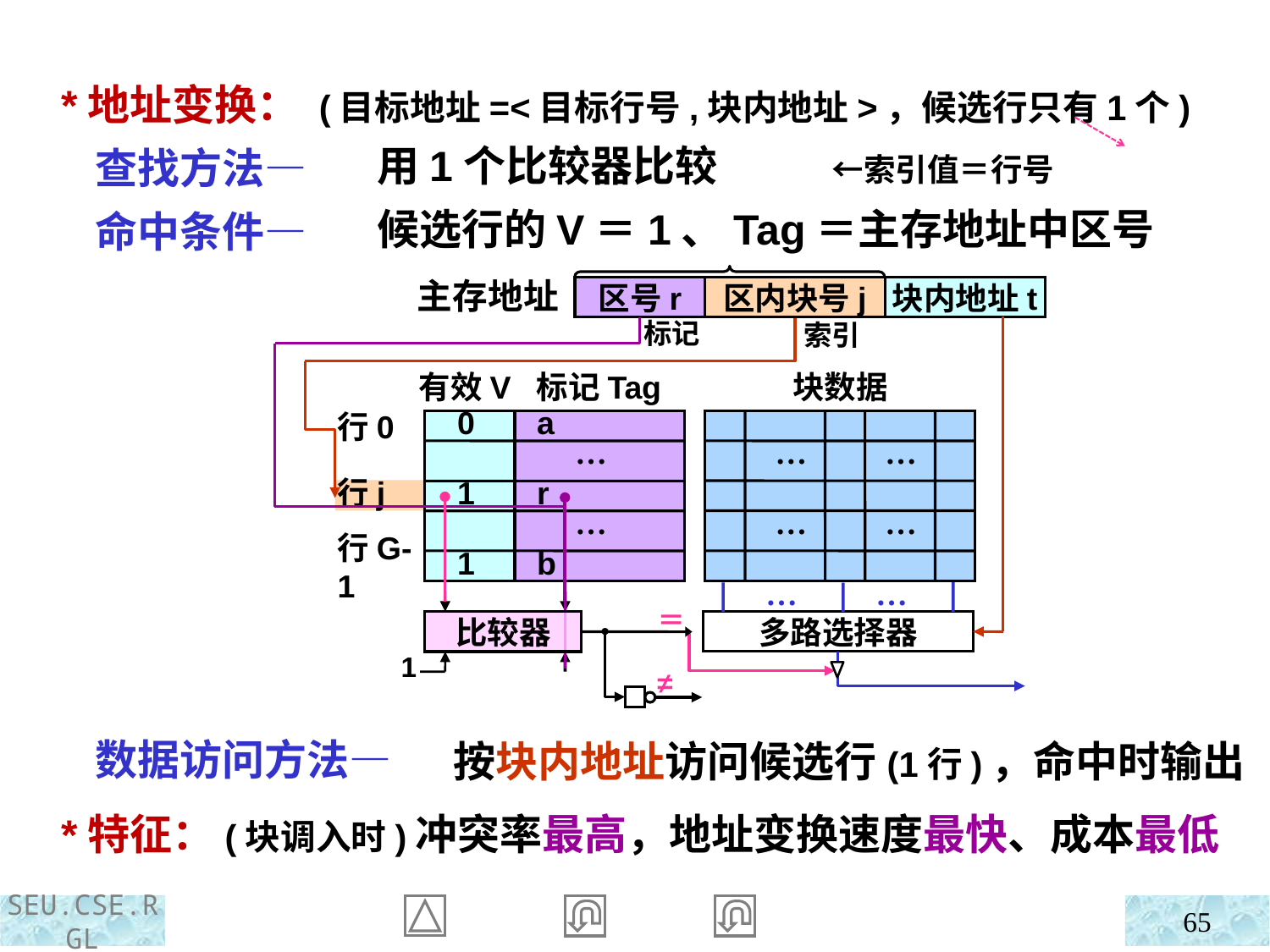

*地址变换： (目标地址=<目标行号,块内地址>，候选行只有1个)
     查找方法—
     命中条件—

     数据访问方法—
用1个比较器比较            ←索引值＝行号
候选行的V＝1、Tag＝主存地址中区号

主存地址
区号r
区内块号j
块内地址t
标记

1

…
…

多路选择器

索引

有效V  标记Tag
块数据
行0

0       a

…
…
…

行j
1       r

…
…
…

1       b

行G-1
＝
比较器

≠

按块内地址访问候选行(1行)，命中时输出
  *特征：(块调入时)冲突率最高，地址变换速度最快、成本最低

65